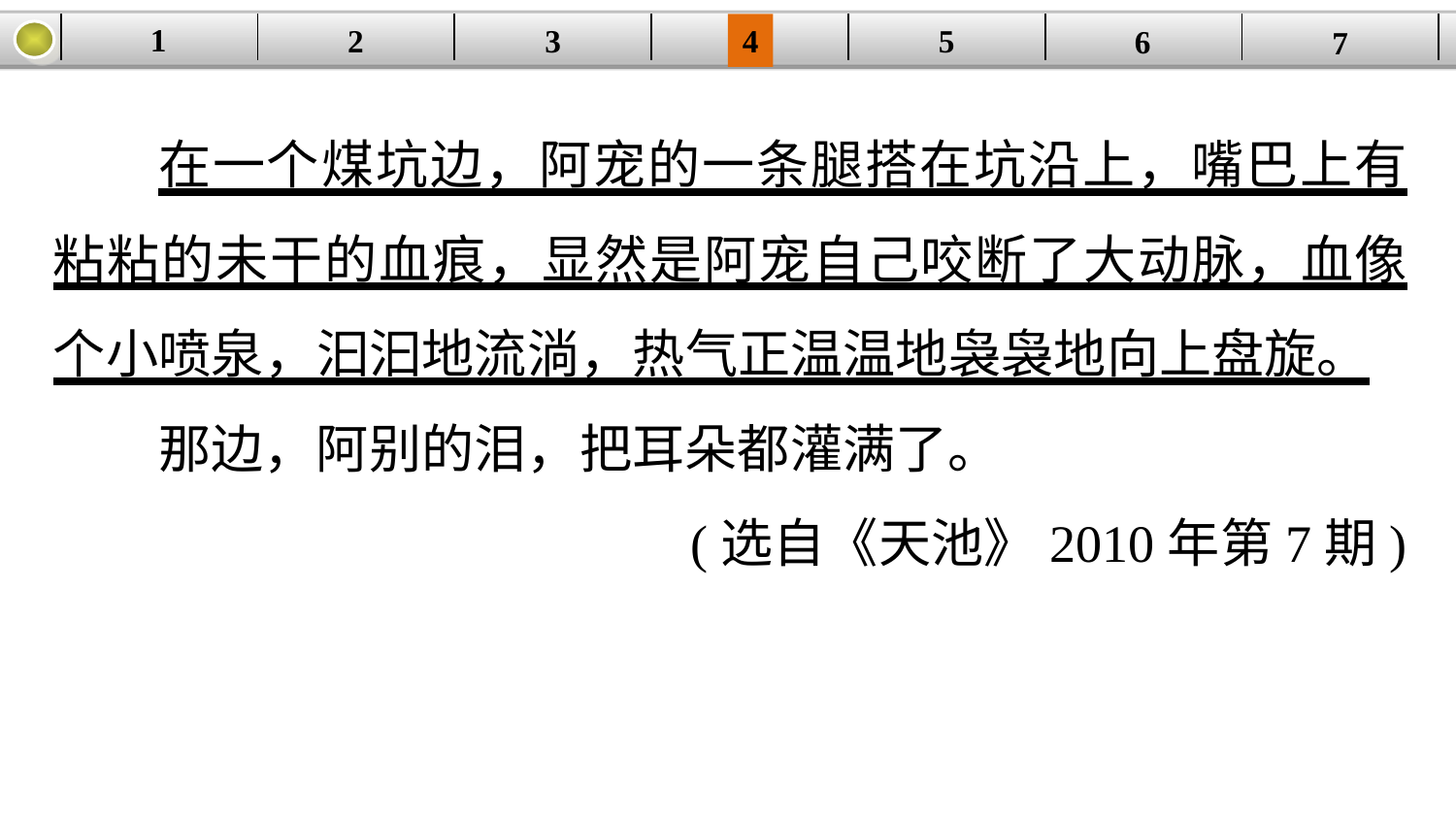

1
5
3
2
|  |  |  |  |  |  |  |
| --- | --- | --- | --- | --- | --- | --- |
4
6
7

在一个煤坑边，阿宠的一条腿搭在坑沿上，嘴巴上有粘粘的未干的血痕，显然是阿宠自己咬断了大动脉，血像个小喷泉，汩汩地流淌，热气正温温地袅袅地向上盘旋。
那边，阿别的泪，把耳朵都灌满了。
(选自《天池》2010年第7期)